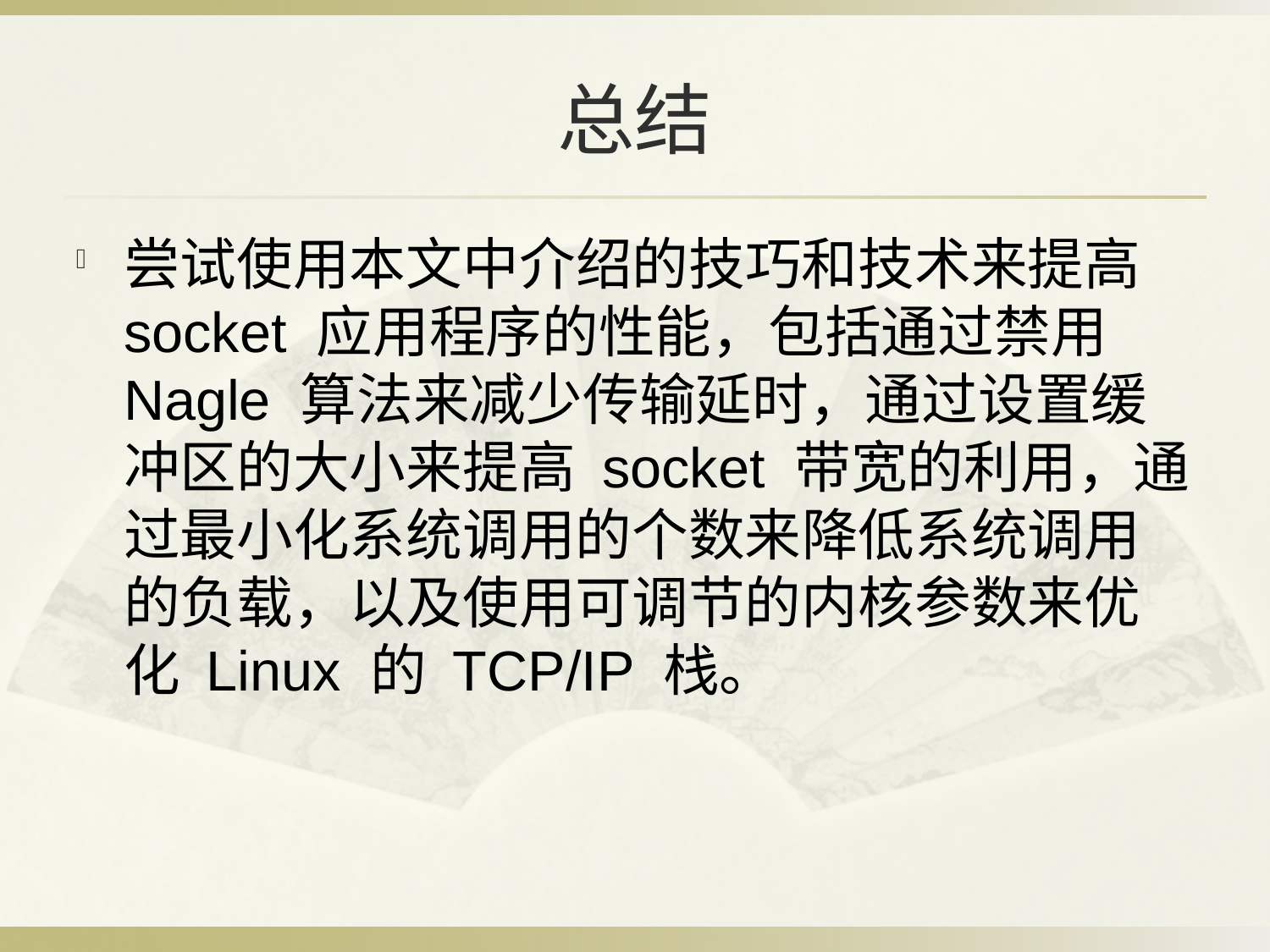

# 总结
尝试使用本文中介绍的技巧和技术来提高 socket 应用程序的性能，包括通过禁用 Nagle 算法来减少传输延时，通过设置缓冲区的大小来提高 socket 带宽的利用，通过最小化系统调用的个数来降低系统调用的负载，以及使用可调节的内核参数来优化 Linux 的 TCP/IP 栈。